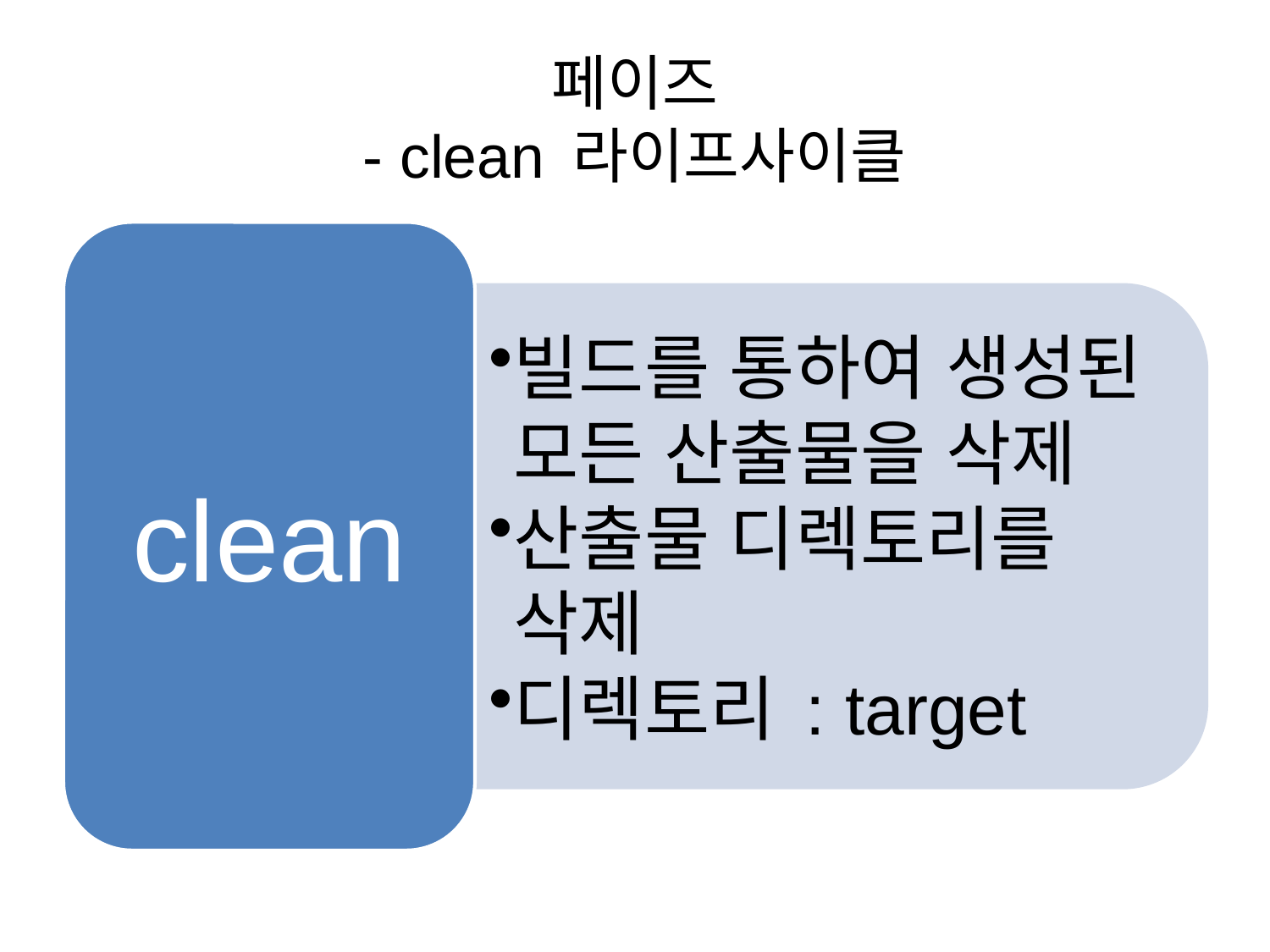

# 페이즈 - clean 라이프사이클
clean
빌드를 통하여 생성된 모든 산출물을 삭제
디렉토리 : target
산출물 디렉토리를 삭제